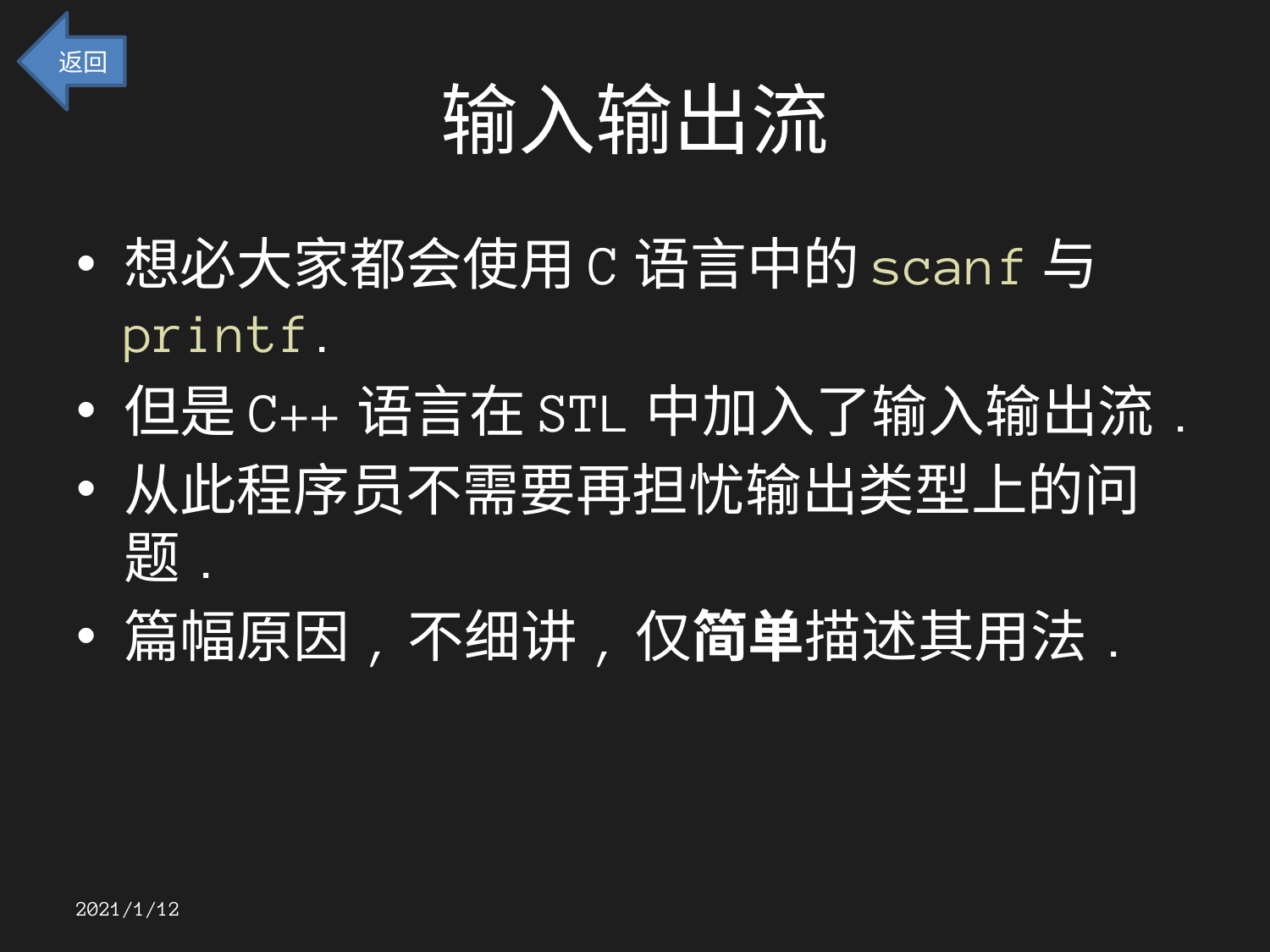

返回
# 输入输出流
想必大家都会使用C语言中的scanf与printf.
但是C++语言在STL中加入了输入输出流.
从此程序员不需要再担忧输出类型上的问题.
篇幅原因,不细讲,仅简单描述其用法.
2021/1/12